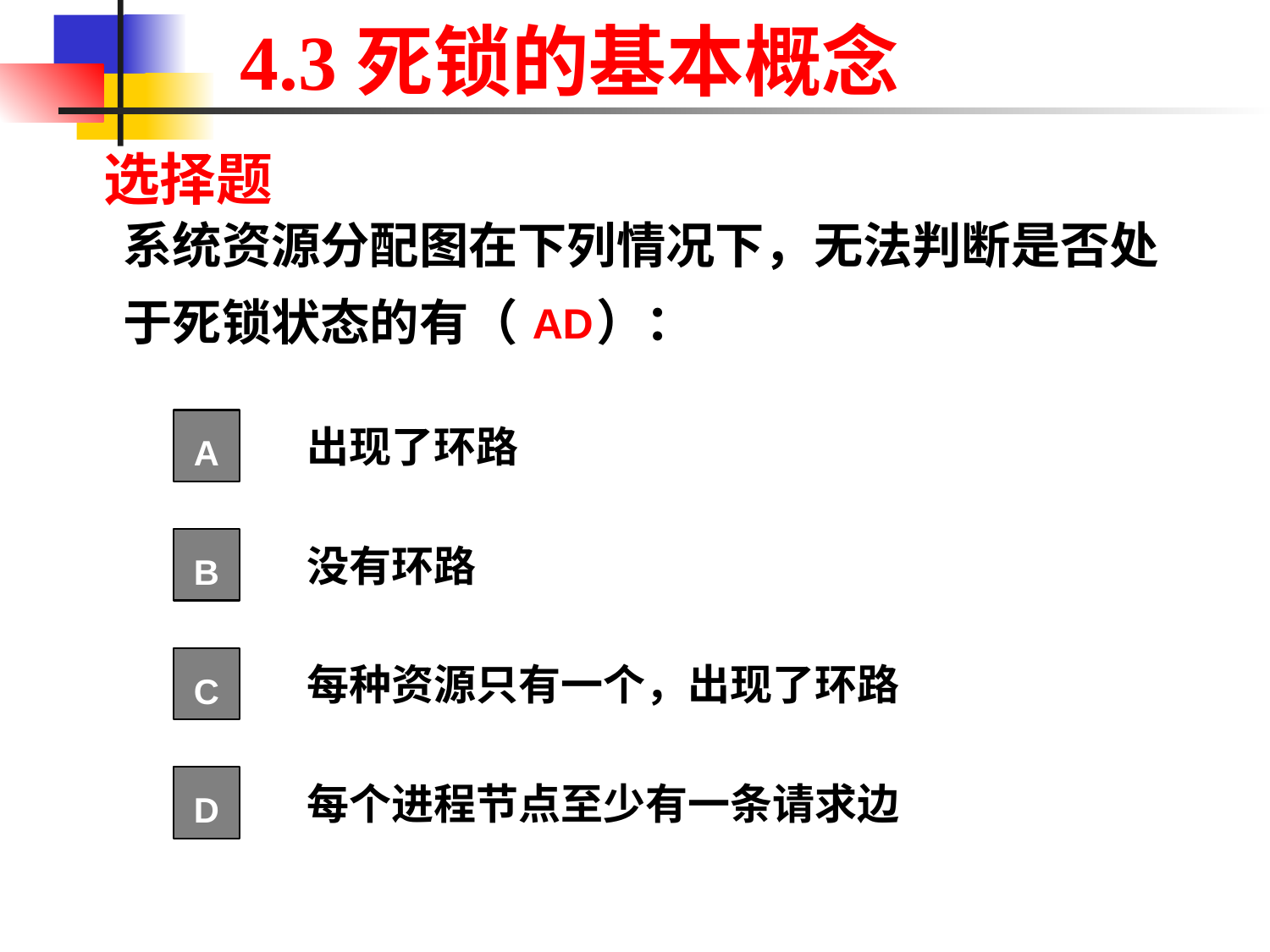

# 4.3死锁的基本概念
选择题
系统资源分配图在下列情况下，无法判断是否处于死锁状态的有（       ）：
AD
出现了环路
A
没有环路
B
每种资源只有一个，出现了环路
C
每个进程节点至少有一条请求边
D